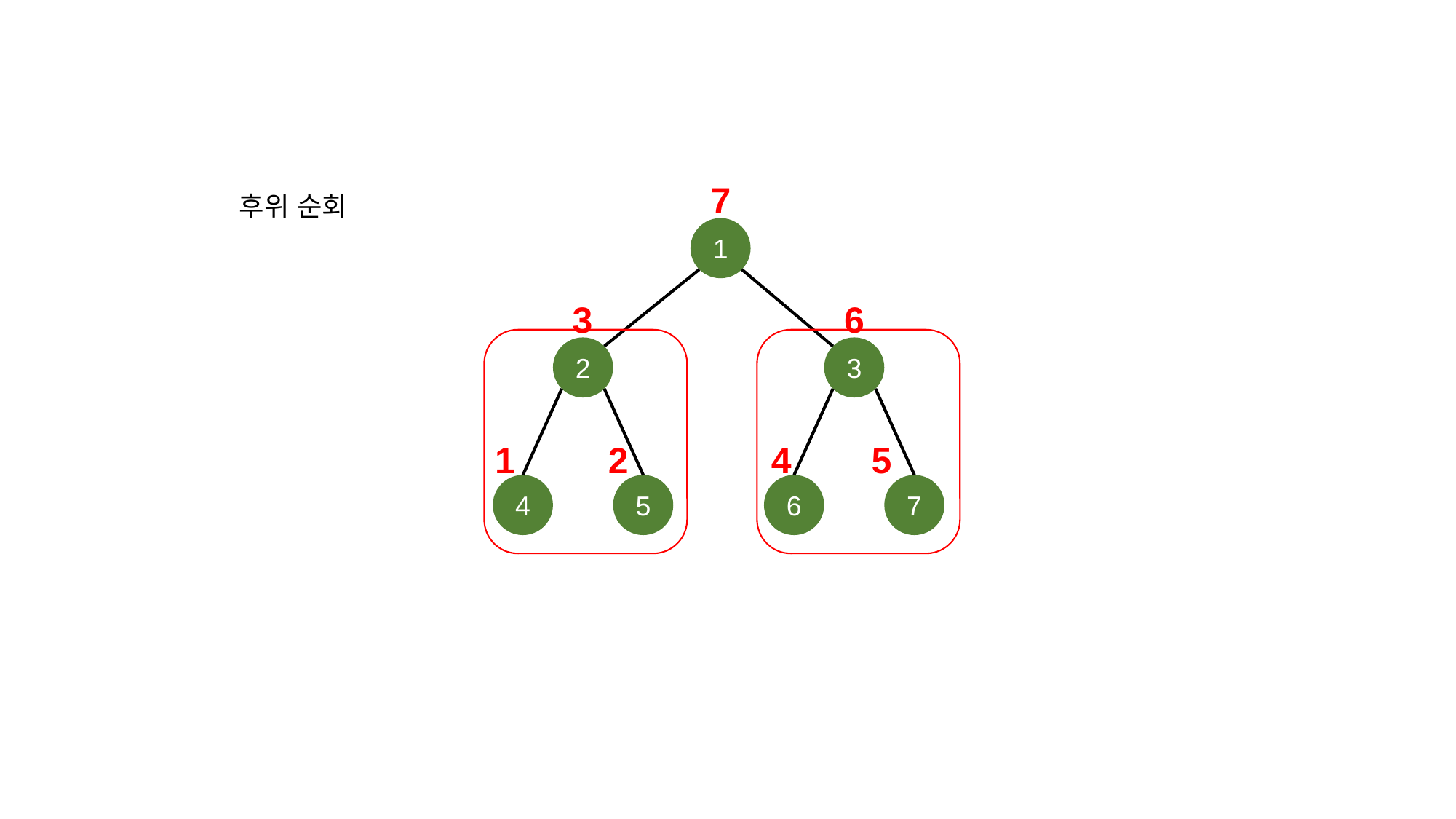

7
후위 순회
1
6
3

2
3
4
5
1
2
4
5
6
7